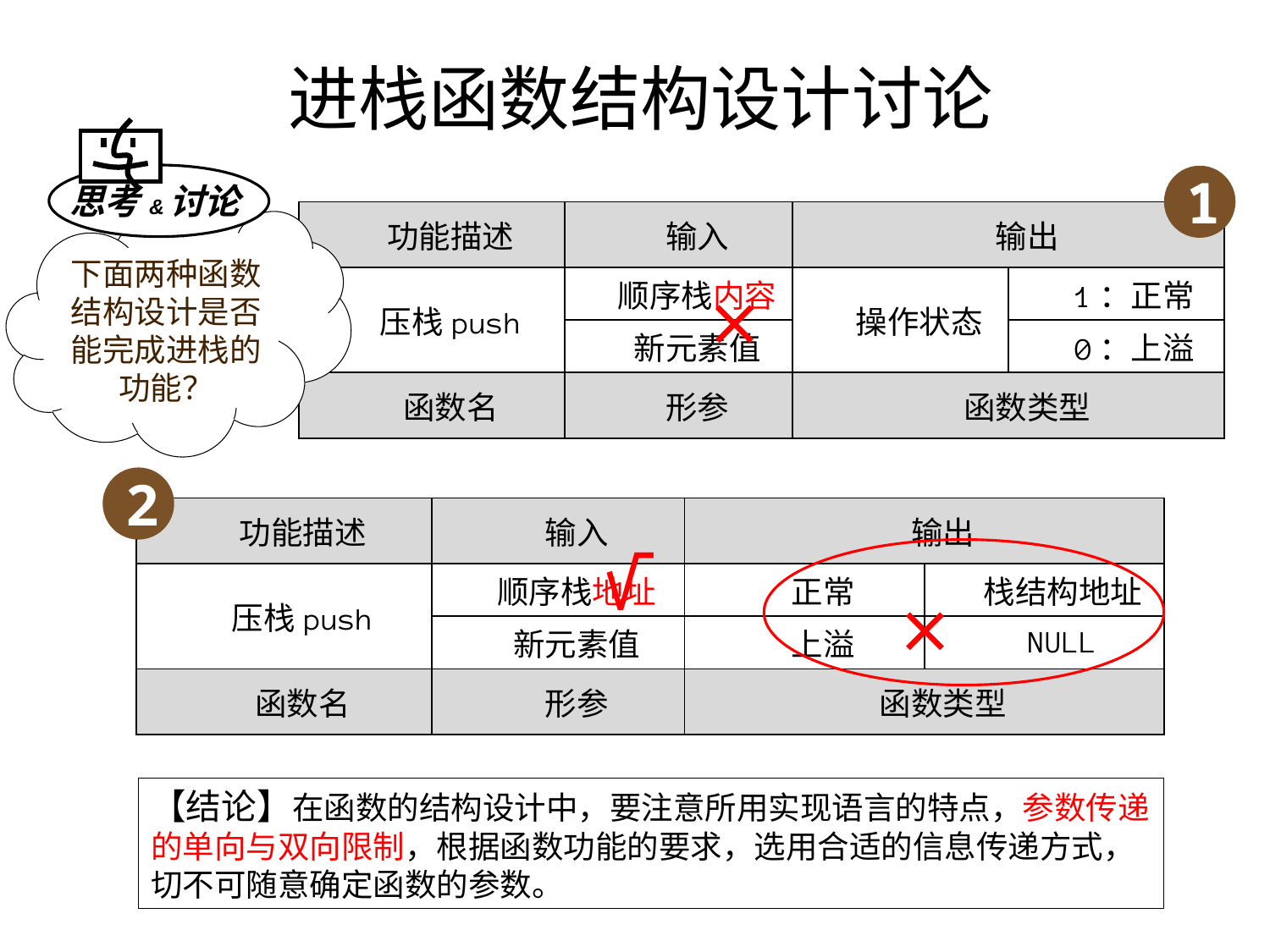

# 进栈函数结构设计讨论

思考&讨论
1
| 功能描述 | 输入 | 输出 |  |
| --- | --- | --- | --- |
| 压栈push | 顺序栈内容 | 操作状态 | 1：正常 |
|  | 新元素值 |  | 0：上溢 |
| 函数名 | 形参 | 函数类型 |  |
下面两种函数结构设计是否能完成进栈的功能？
×
2
| 功能描述 | 输入 | 输出 |  |
| --- | --- | --- | --- |
| 压栈push | 顺序栈地址 | 正常 | 栈结构地址 |
|  | 新元素值 | 上溢 | NULL |
| 函数名 | 形参 | 函数类型 |  |
√

×
【结论】在函数的结构设计中，要注意所用实现语言的特点，参数传递的单向与双向限制，根据函数功能的要求，选用合适的信息传递方式，切不可随意确定函数的参数。
31